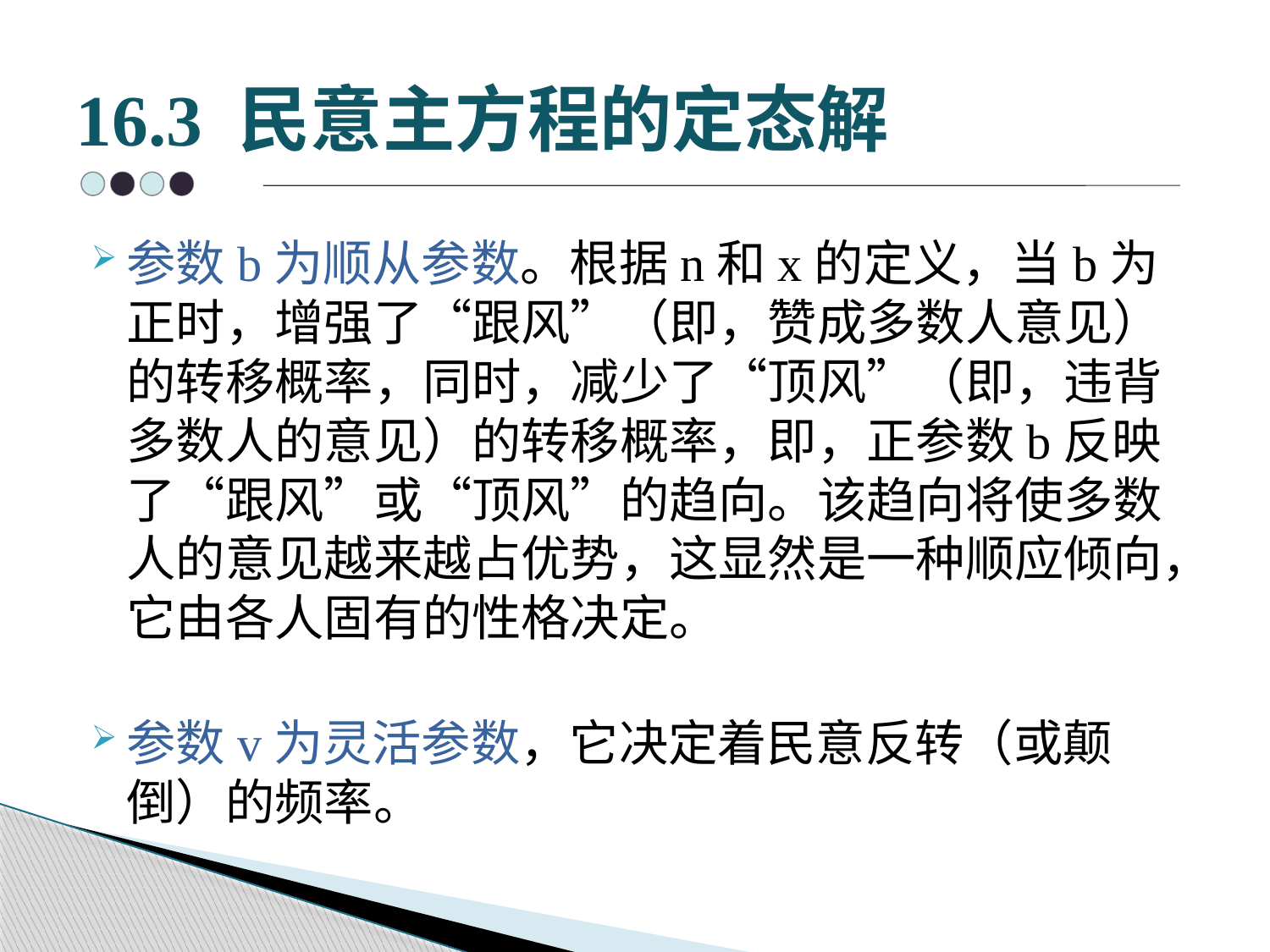

# 16.3 民意主方程的定态解

参数b为顺从参数。根据n和x的定义，当b为正时，增强了“跟风”（即，赞成多数人意见）的转移概率，同时，减少了“顶风”（即，违背多数人的意见）的转移概率，即，正参数b反映了“跟风”或“顶风”的趋向。该趋向将使多数人的意见越来越占优势，这显然是一种顺应倾向，它由各人固有的性格决定。

参数v为灵活参数，它决定着民意反转（或颠倒）的频率。